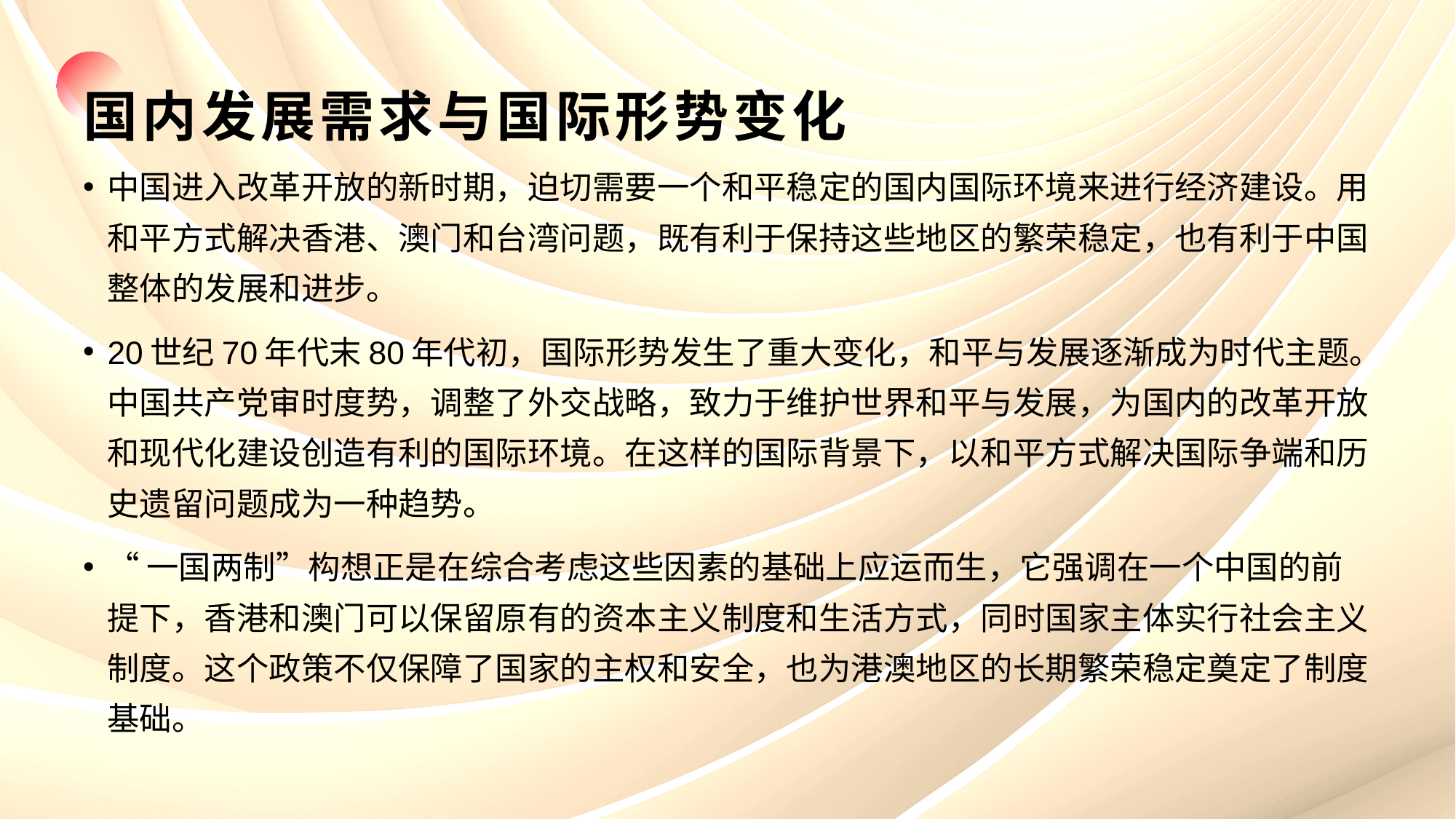

国内发展需求与国际形势变化
中国进入改革开放的新时期，迫切需要一个和平稳定的国内国际环境来进行经济建设。用和平方式解决香港、澳门和台湾问题，既有利于保持这些地区的繁荣稳定，也有利于中国整体的发展和进步。
20世纪70年代末80年代初，国际形势发生了重大变化，和平与发展逐渐成为时代主题。中国共产党审时度势，调整了外交战略，致力于维护世界和平与发展，为国内的改革开放和现代化建设创造有利的国际环境。在这样的国际背景下，以和平方式解决国际争端和历史遗留问题成为一种趋势。
“一国两制”构想正是在综合考虑这些因素的基础上应运而生，它强调在一个中国的前提下，香港和澳门可以保留原有的资本主义制度和生活方式，同时国家主体实行社会主义制度。这个政策不仅保障了国家的主权和安全，也为港澳地区的长期繁荣稳定奠定了制度基础。